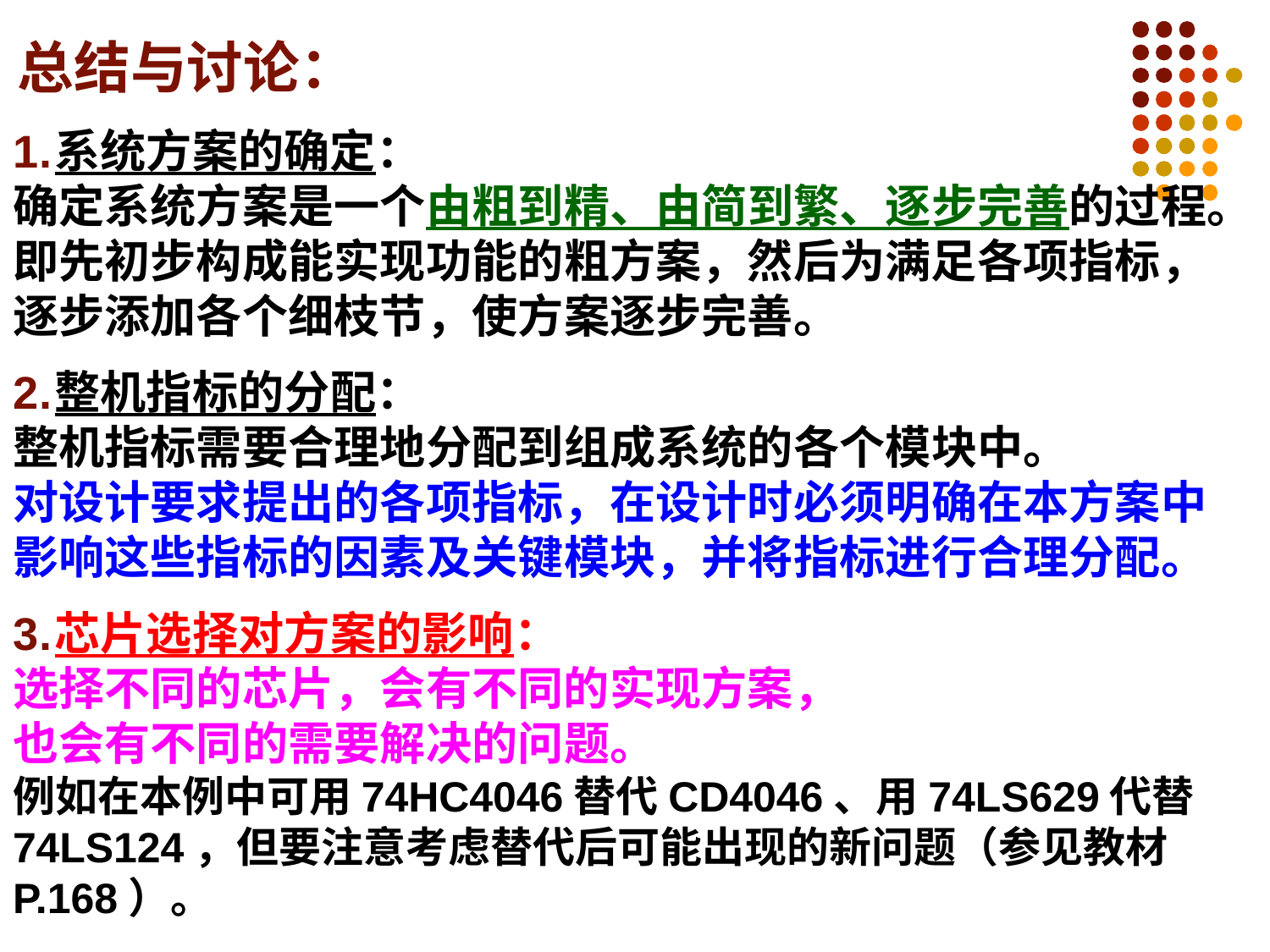

# 总结与讨论：
系统方案的确定：
确定系统方案是一个由粗到精、由简到繁、逐步完善的过程。即先初步构成能实现功能的粗方案，然后为满足各项指标，
逐步添加各个细枝节，使方案逐步完善。
整机指标的分配：
整机指标需要合理地分配到组成系统的各个模块中。
对设计要求提出的各项指标，在设计时必须明确在本方案中
影响这些指标的因素及关键模块，并将指标进行合理分配。
芯片选择对方案的影响：
选择不同的芯片，会有不同的实现方案，
也会有不同的需要解决的问题。
例如在本例中可用74HC4046替代CD4046、用74LS629代替74LS124，但要注意考虑替代后可能出现的新问题（参见教材P.168）。